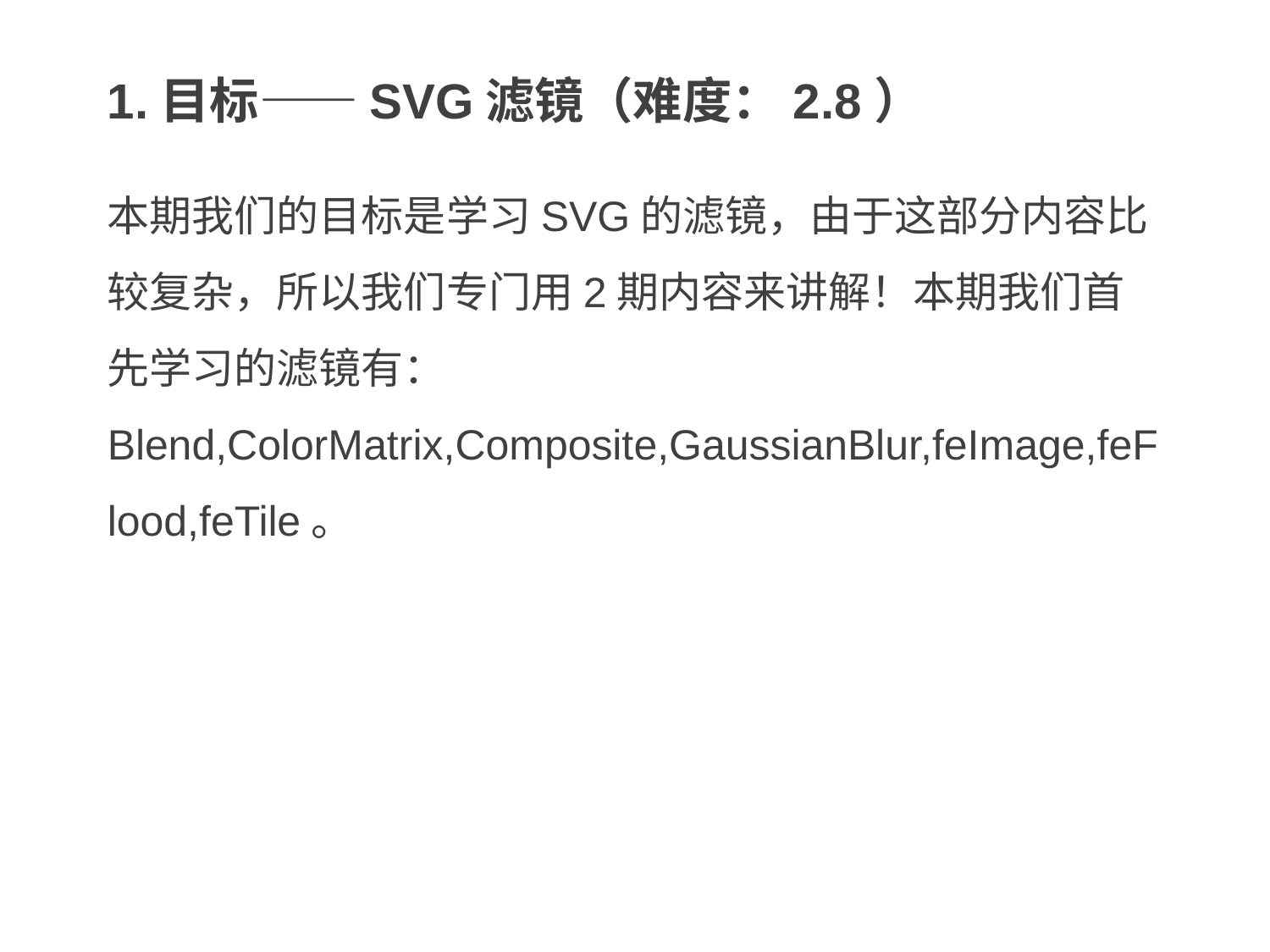

1.目标——SVG滤镜（难度：2.8）
本期我们的目标是学习SVG的滤镜，由于这部分内容比较复杂，所以我们专门用2期内容来讲解！本期我们首先学习的滤镜有：Blend,ColorMatrix,Composite,GaussianBlur,feImage,feFlood,feTile。